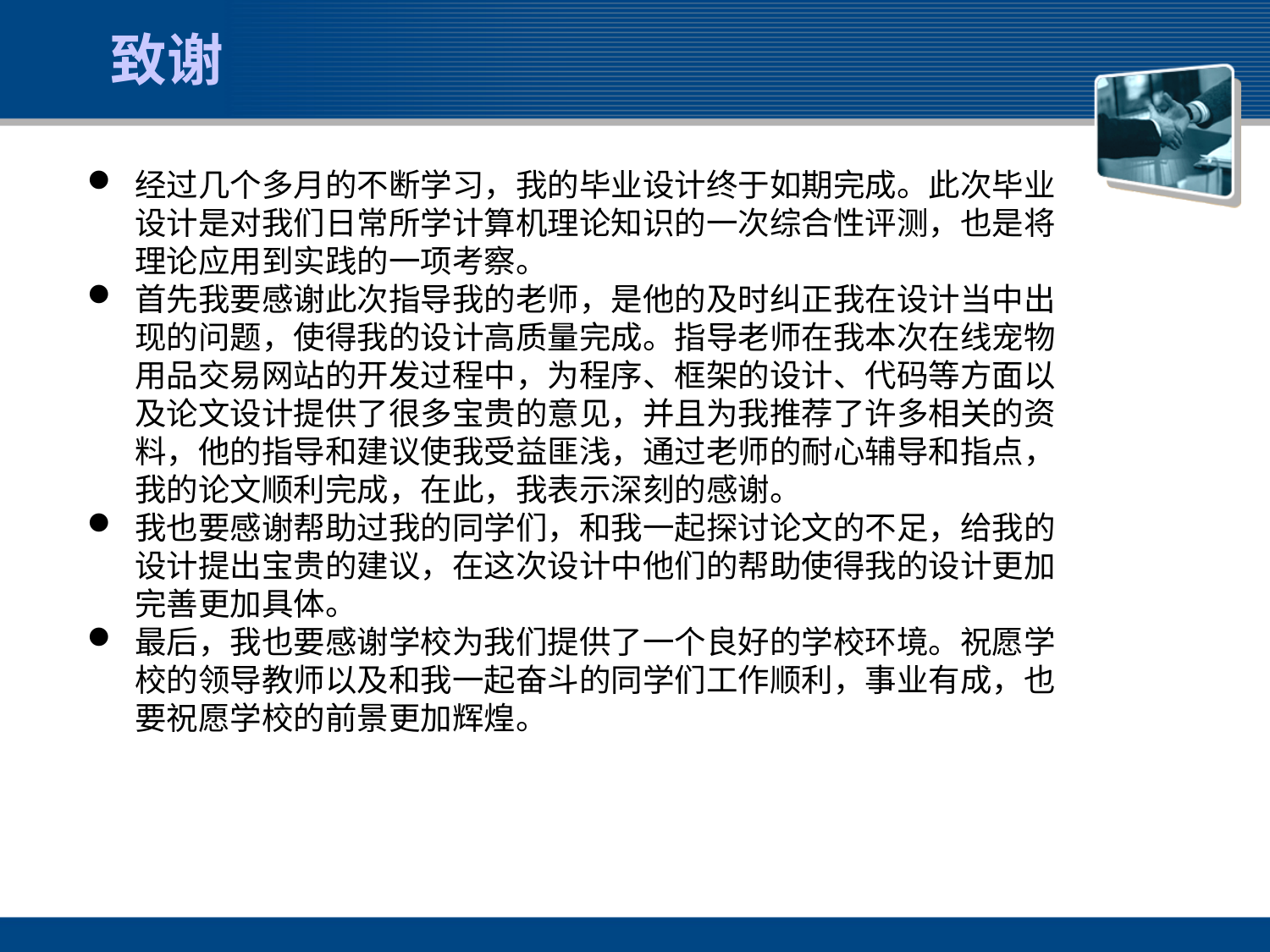

致谢

经过几个多月的不断学习，我的毕业设计终于如期完成。此次毕业设计是对我们日常所学计算机理论知识的一次综合性评测，也是将理论应用到实践的一项考察。
首先我要感谢此次指导我的老师，是他的及时纠正我在设计当中出现的问题，使得我的设计高质量完成。指导老师在我本次在线宠物用品交易网站的开发过程中，为程序、框架的设计、代码等方面以及论文设计提供了很多宝贵的意见，并且为我推荐了许多相关的资料，他的指导和建议使我受益匪浅，通过老师的耐心辅导和指点，我的论文顺利完成，在此，我表示深刻的感谢。
我也要感谢帮助过我的同学们，和我一起探讨论文的不足，给我的设计提出宝贵的建议，在这次设计中他们的帮助使得我的设计更加完善更加具体。
最后，我也要感谢学校为我们提供了一个良好的学校环境。祝愿学校的领导教师以及和我一起奋斗的同学们工作顺利，事业有成，也要祝愿学校的前景更加辉煌。